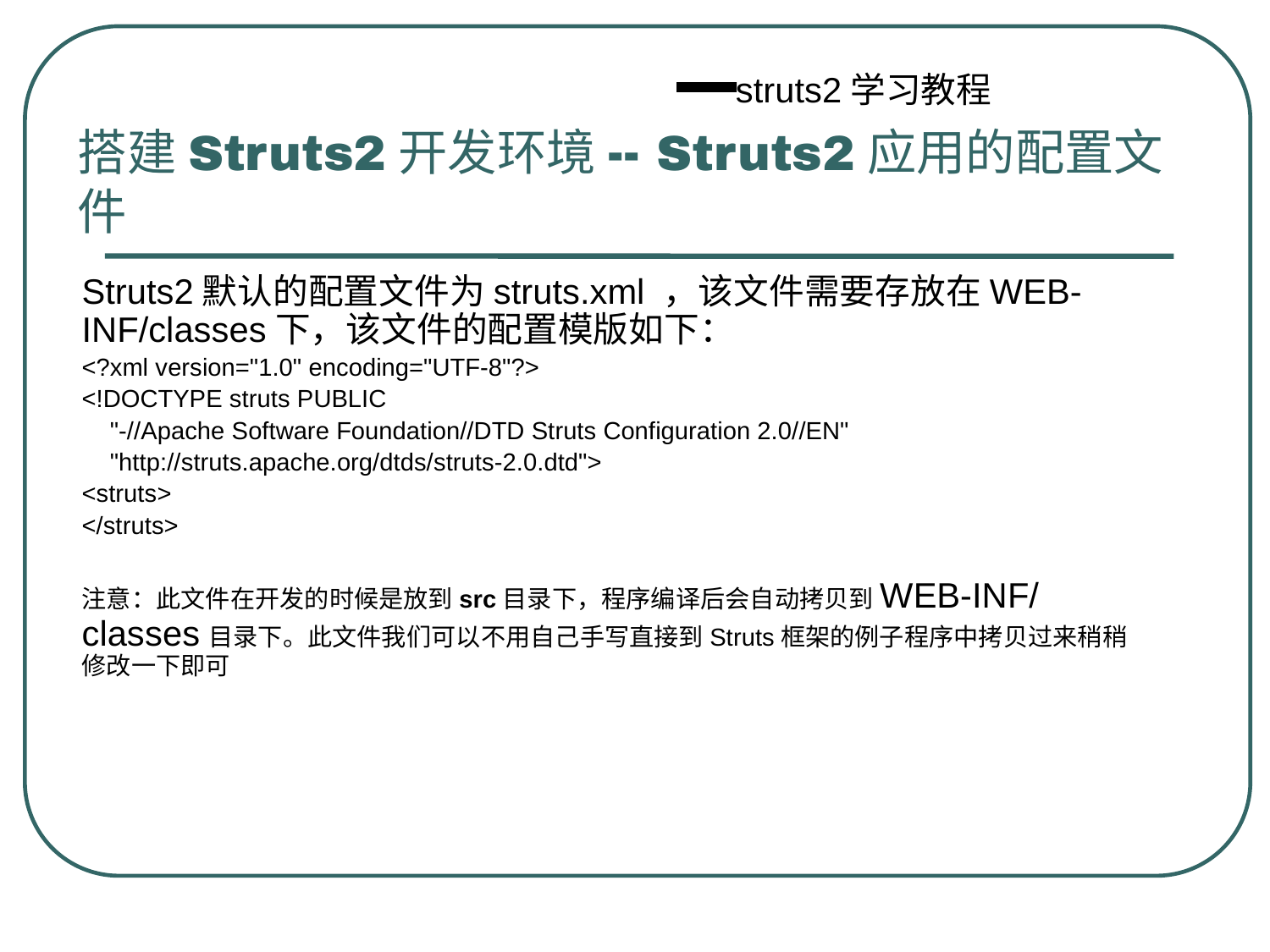

搭建Struts2开发环境-- Struts2应用的配置文件
Struts2默认的配置文件为struts.xml ，该文件需要存放在WEB-INF/classes下，该文件的配置模版如下：
<?xml version="1.0" encoding="UTF-8"?>
<!DOCTYPE struts PUBLIC
    "-//Apache Software Foundation//DTD Struts Configuration 2.0//EN"
    "http://struts.apache.org/dtds/struts-2.0.dtd">
<struts>
</struts>

注意：此文件在开发的时候是放到src目录下，程序编译后会自动拷贝到WEB-INF/classes目录下。此文件我们可以不用自己手写直接到Struts框架的例子程序中拷贝过来稍稍修改一下即可